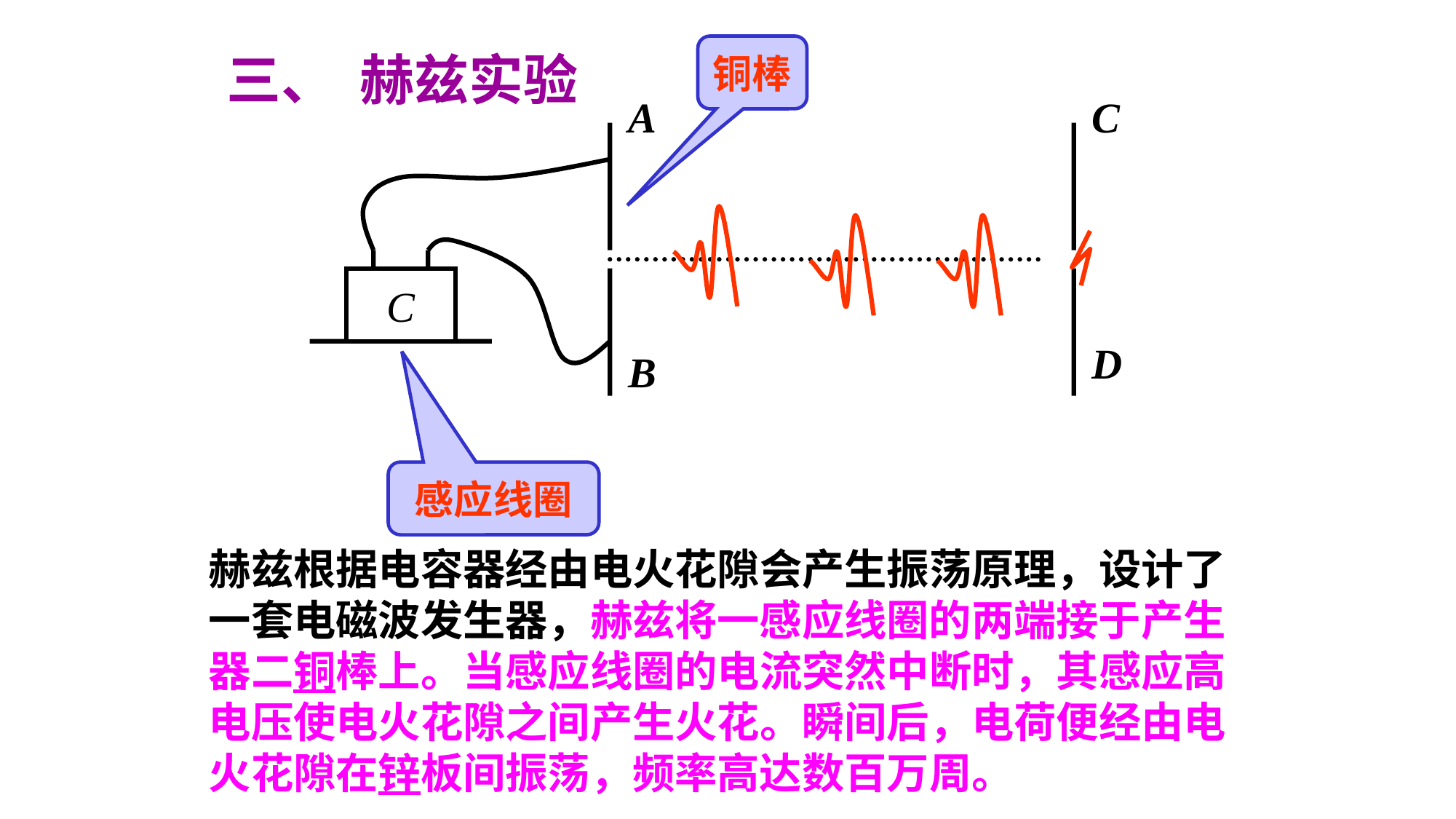

铜棒
三、  赫兹实验
A
C

C

D
B

感应线圈
赫兹根据电容器经由电火花隙会产生振荡原理，设计了一套电磁波发生器，赫兹将一感应线圈的两端接于产生器二铜棒上。当感应线圈的电流突然中断时，其感应高电压使电火花隙之间产生火花。瞬间后，电荷便经由电火花隙在锌板间振荡，频率高达数百万周。